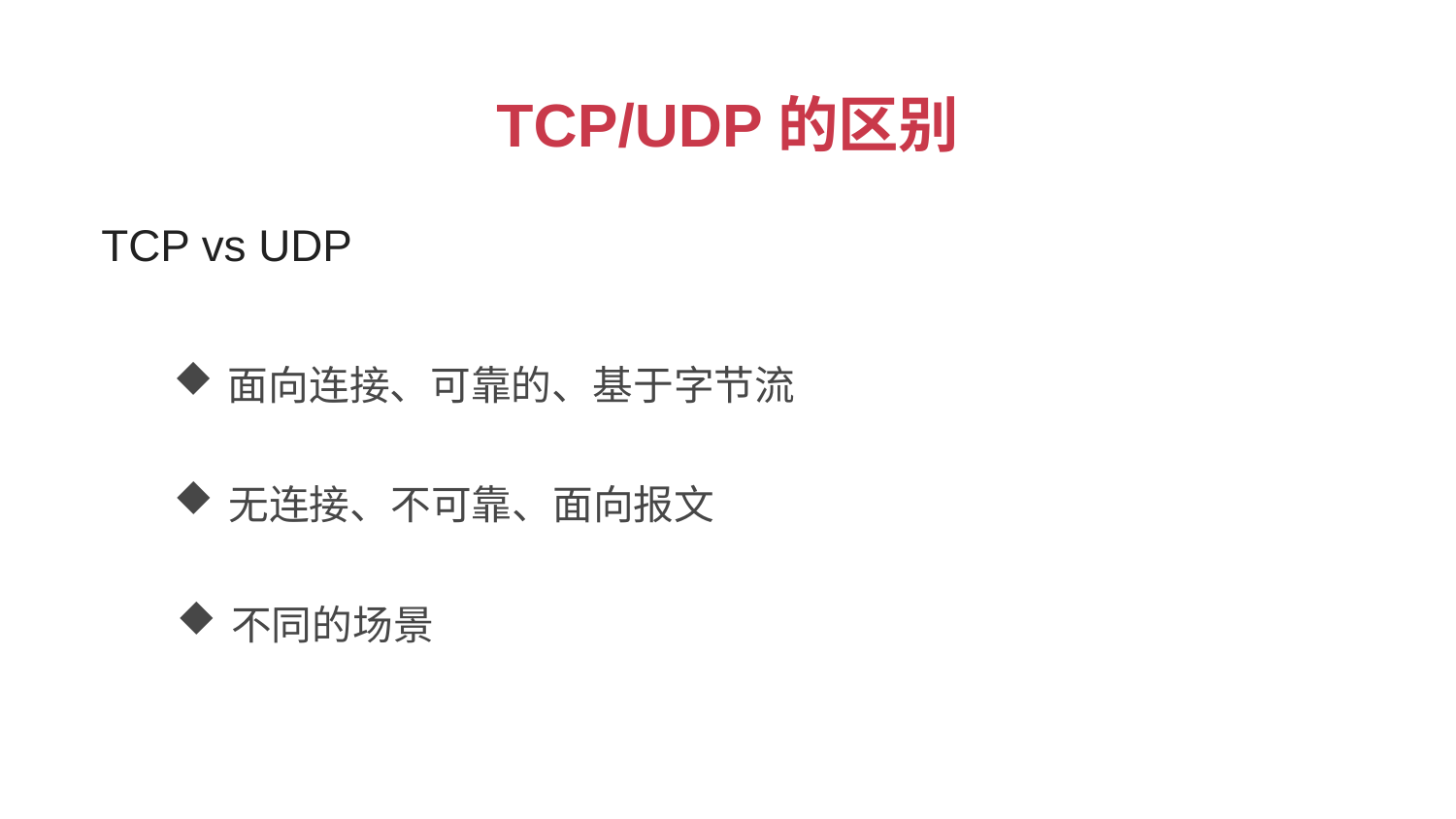

TCP/UDP的区别
 TCP vs UDP
面向连接、可靠的、基于字节流
无连接、不可靠、面向报文
不同的场景